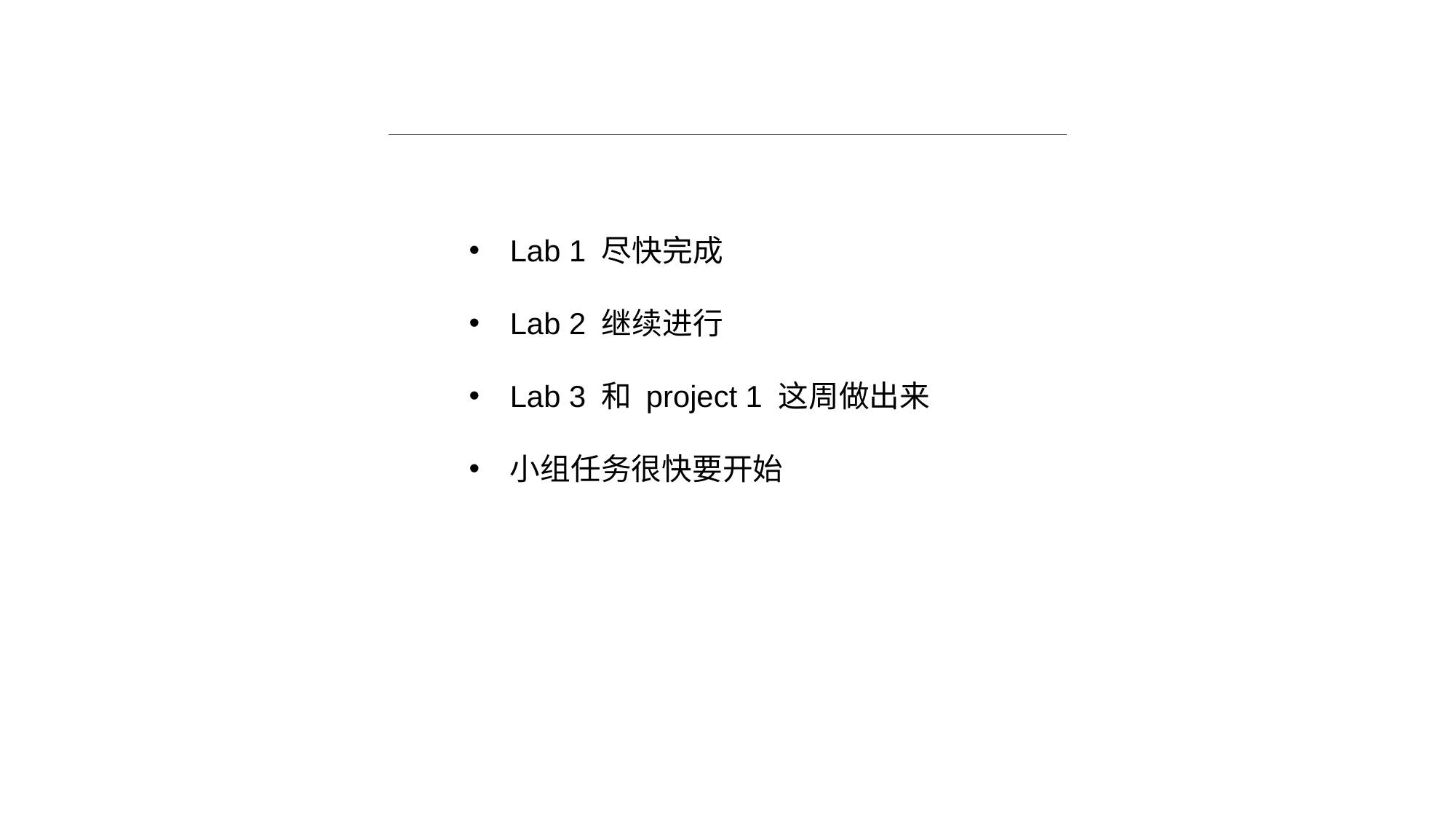

Lab 1 尽快完成

Lab 2 继续进行

Lab 3 和 project 1 这周做出来

小组任务很快要开始